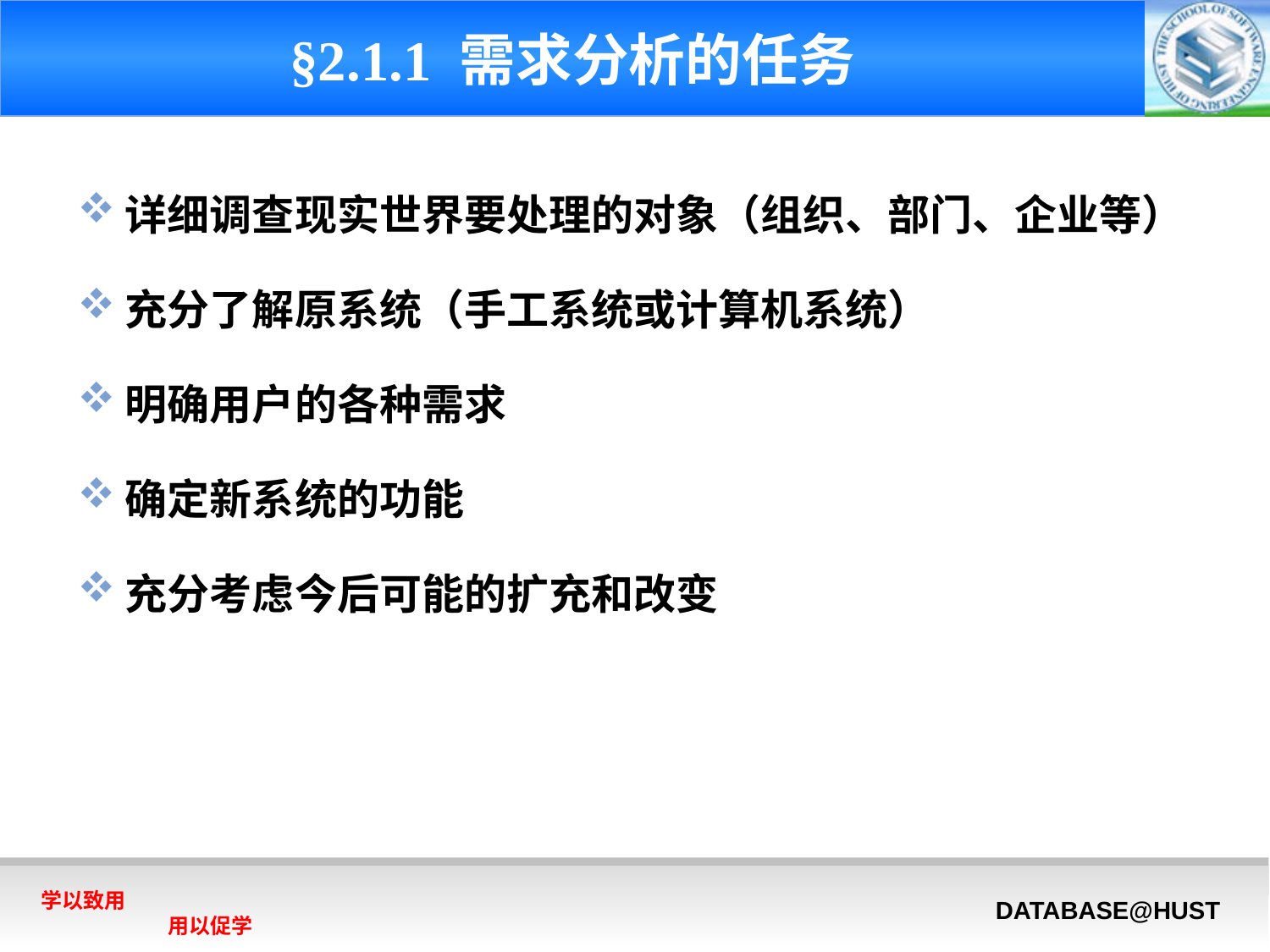

# §2.1.1 需求分析的任务
详细调查现实世界要处理的对象（组织、部门、企业等）
充分了解原系统（手工系统或计算机系统）
明确用户的各种需求
确定新系统的功能
充分考虑今后可能的扩充和改变